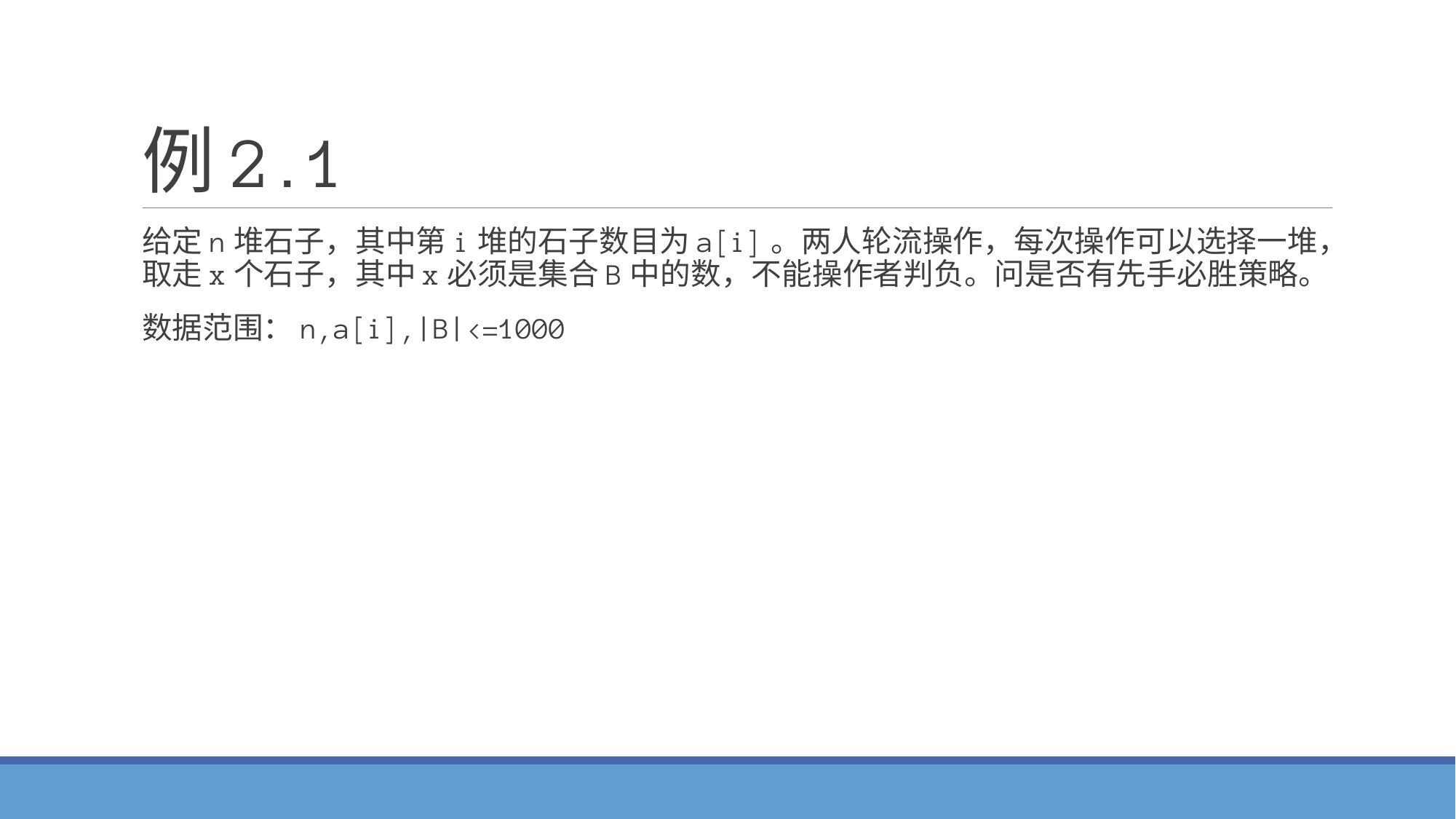

# 例2.1
给定n堆石子，其中第i堆的石子数目为a[i]。两人轮流操作，每次操作可以选择一堆，取走x个石子，其中x必须是集合B中的数，不能操作者判负。问是否有先手必胜策略。
数据范围：n,a[i],|B|<=1000